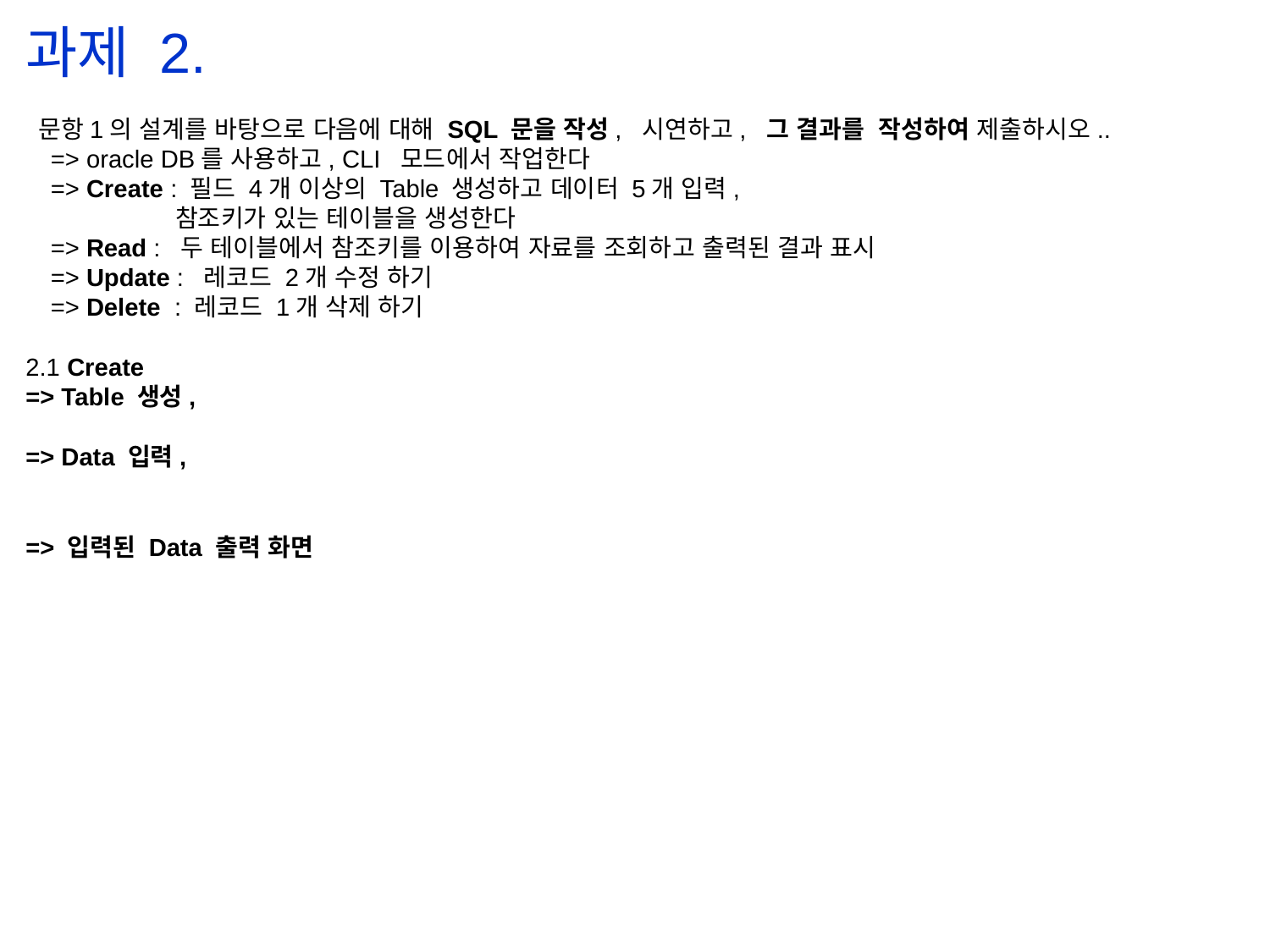

과제 2.

문항1의 설계를 바탕으로 다음에 대해 SQL 문을 작성,  시연하고,  그 결과를  작성하여 제출하시오..
=> oracle DB를 사용하고, CLI  모드에서 작업한다
=> Create : 필드 4개 이상의 Table 생성하고 데이터 5개 입력,
                 참조키가 있는 테이블을 생성한다
=> Read :  두 테이블에서 참조키를 이용하여 자료를 조회하고 출력된 결과 표시
=> Update :  레코드 2개 수정 하기
=> Delete  : 레코드 1개 삭제 하기

2.1 Create
=> Table 생성,

=> Data 입력,

=> 입력된 Data 출력 화면